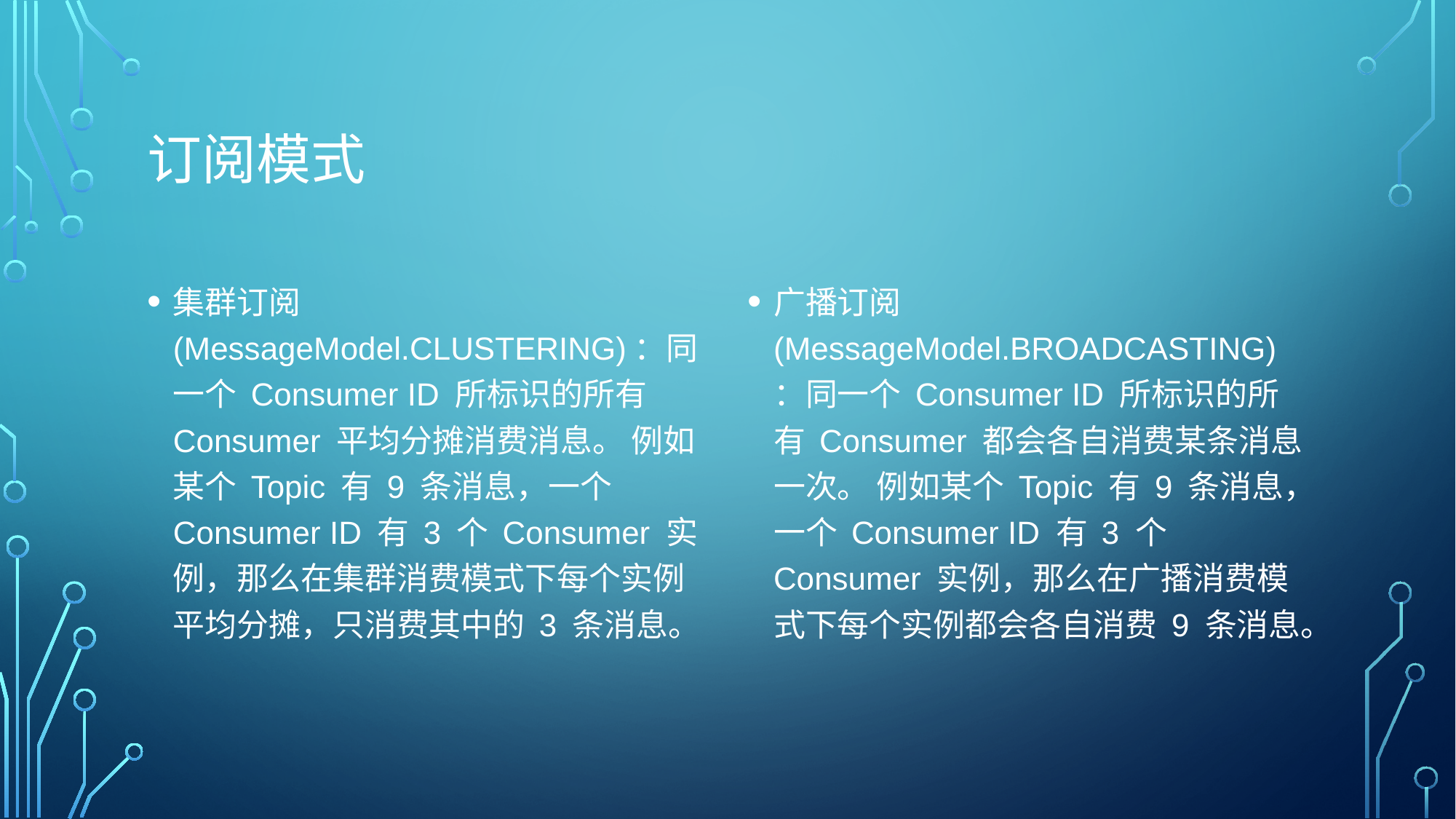

# 订阅模式
集群订阅(MessageModel.CLUSTERING)：同一个 Consumer ID 所标识的所有 Consumer 平均分摊消费消息。 例如某个 Topic 有 9 条消息，一个 Consumer ID 有 3 个 Consumer 实例，那么在集群消费模式下每个实例平均分摊，只消费其中的 3 条消息。

广播订阅(MessageModel.BROADCASTING)：同一个 Consumer ID 所标识的所有 Consumer 都会各自消费某条消息一次。 例如某个 Topic 有 9 条消息，一个 Consumer ID 有 3 个 Consumer 实例，那么在广播消费模式下每个实例都会各自消费 9 条消息。